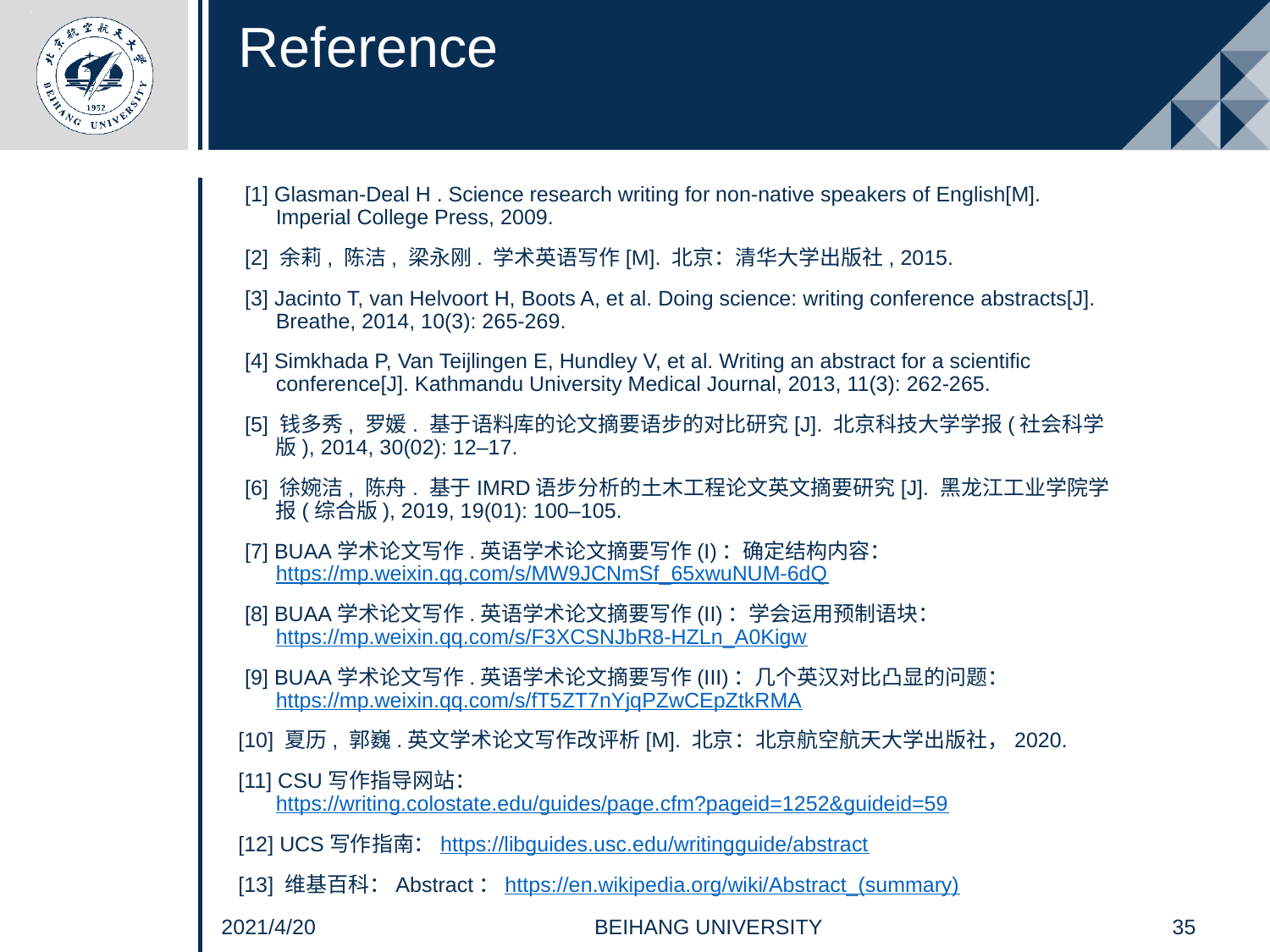

# Reference

[1] Glasman-Deal H . Science research writing for non-native speakers of English[M]. Imperial College Press, 2009.
[2] 余莉, 陈洁, 梁永刚. 学术英语写作[M]. 北京：清华大学出版社, 2015.
[3] Jacinto T, van Helvoort H, Boots A, et al. Doing science: writing conference abstracts[J]. Breathe, 2014, 10(3): 265-269.
[4] Simkhada P, Van Teijlingen E, Hundley V, et al. Writing an abstract for a scientific conference[J]. Kathmandu University Medical Journal, 2013, 11(3): 262-265.
[5] 钱多秀, 罗媛. 基于语料库的论文摘要语步的对比研究[J]. 北京科技大学学报(社会科学版), 2014, 30(02): 12–17.
[6] 徐婉洁, 陈舟. 基于IMRD语步分析的土木工程论文英文摘要研究[J]. 黑龙江工业学院学报(综合版), 2019, 19(01): 100–105.
[7] BUAA学术论文写作.英语学术论文摘要写作(I)：确定结构内容：https://mp.weixin.qq.com/s/MW9JCNmSf_65xwuNUM-6dQ
[8] BUAA学术论文写作.英语学术论文摘要写作(II)：学会运用预制语块：https://mp.weixin.qq.com/s/F3XCSNJbR8-HZLn_A0Kigw
[9] BUAA学术论文写作.英语学术论文摘要写作(III)：几个英汉对比凸显的问题：https://mp.weixin.qq.com/s/fT5ZT7nYjqPZwCEpZtkRMA
[10] 夏历, 郭巍.英文学术论文写作改评析[M]. 北京：北京航空航天大学出版社，2020.
[11] CSU写作指导网站：https://writing.colostate.edu/guides/page.cfm?pageid=1252&guideid=59
[12] UCS写作指南：https://libguides.usc.edu/writingguide/abstract
[13] 维基百科：Abstract：https://en.wikipedia.org/wiki/Abstract_(summary)
35
BEIHANG UNIVERSITY
2021/4/20